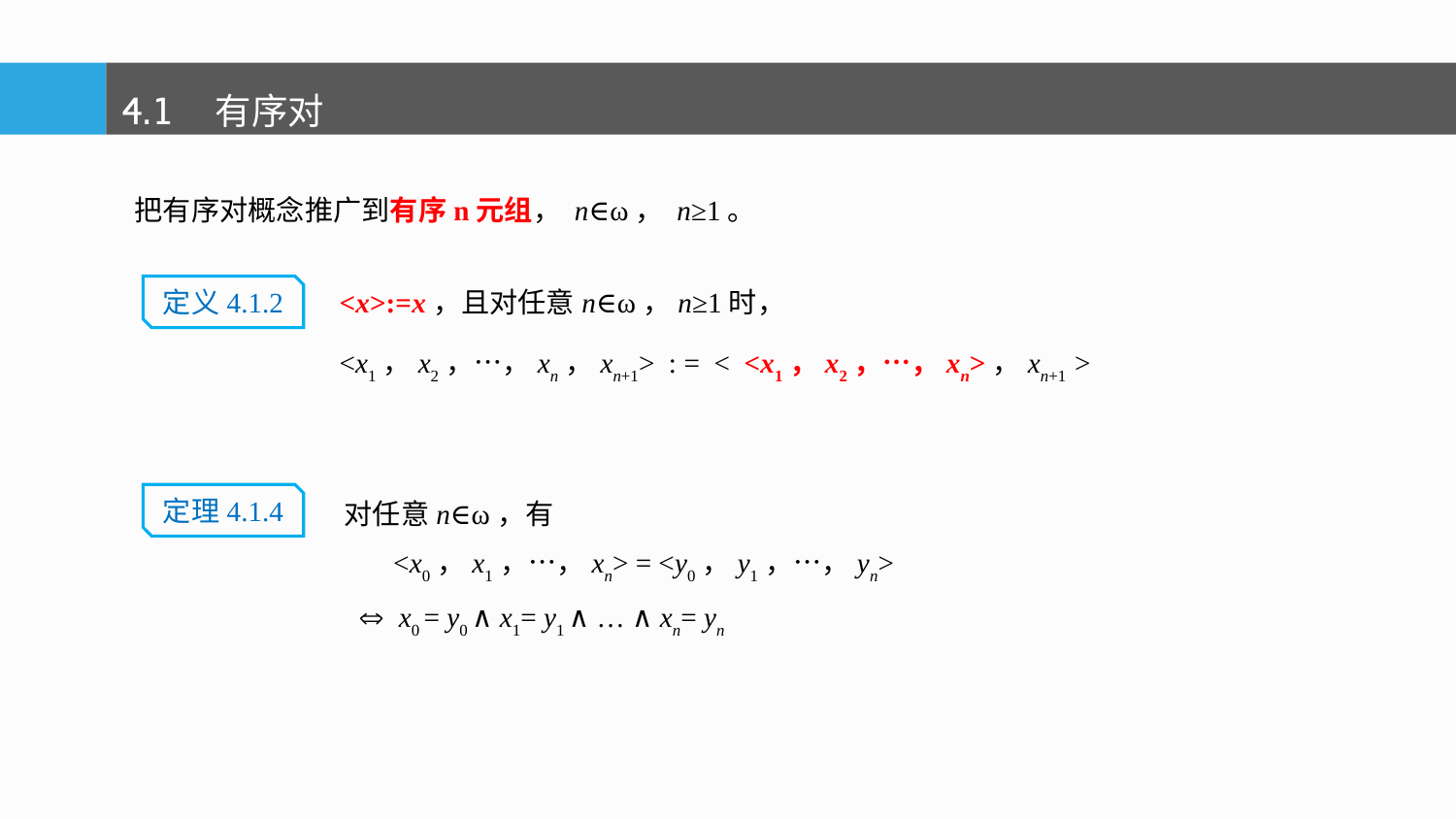

4.1   有序对

把有序对概念推广到有序n元组， n∈ω， n≥1。
<x>:=x，且对任意n∈ω，n≥1时，
<x1，x2，…，xn，xn+1>  : =  <  <x1，x2，…，xn>，xn+1  >
定义4.1.2
对任意n∈ω，有
       <x0，x1，…，xn> = <y0，y1，…，yn>
  ⇔  x0 = y0 ∧ x1= y1 ∧ … ∧ xn= yn
定理4.1.4